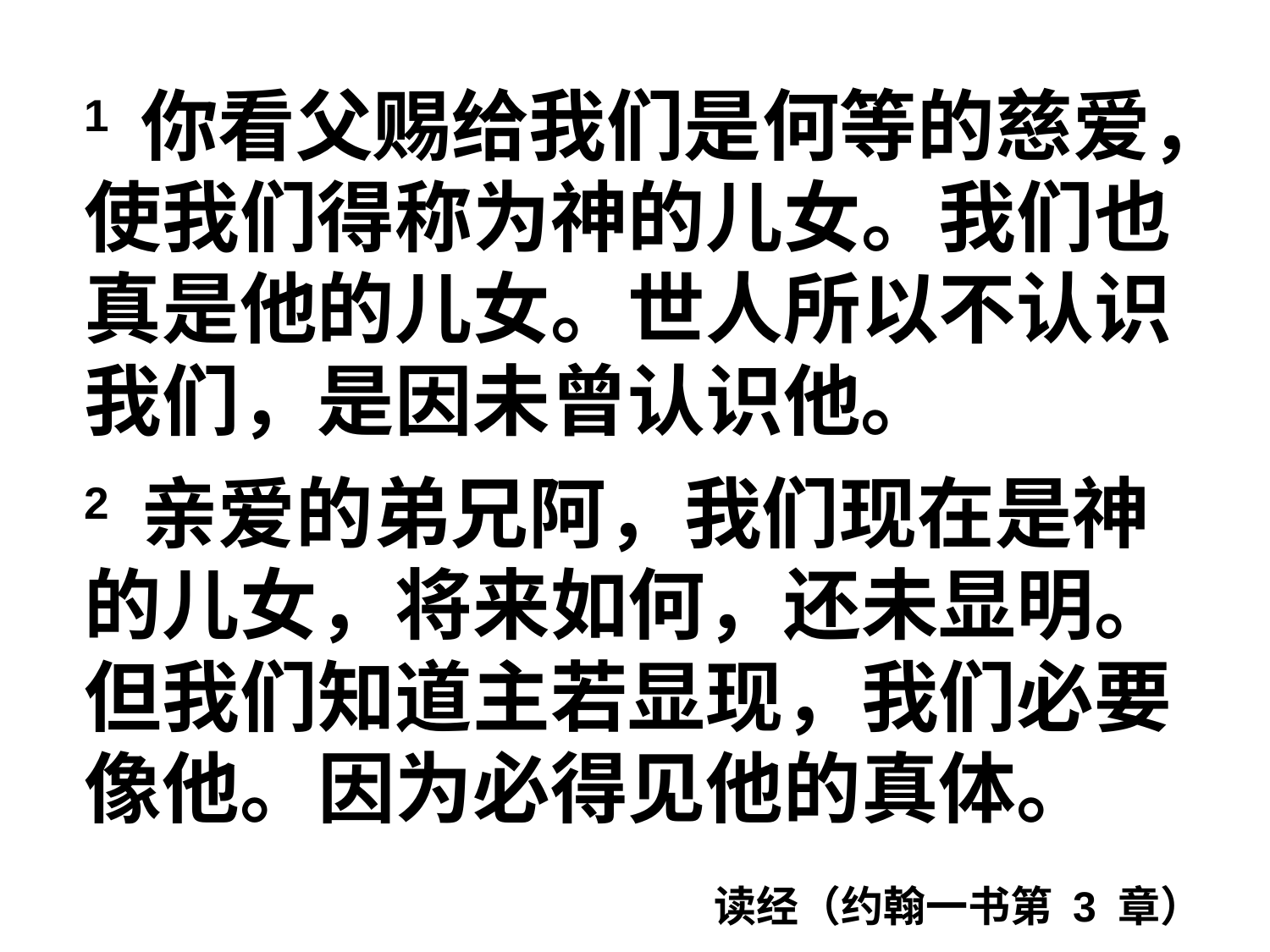

1 你看父赐给我们是何等的慈爱，使我们得称为神的儿女。我们也真是他的儿女。世人所以不认识我们，是因未曾认识他。
2 亲爱的弟兄阿，我们现在是神的儿女，将来如何，还未显明。但我们知道主若显现，我们必要像他。因为必得见他的真体。
读经（约翰一书第 3 章）